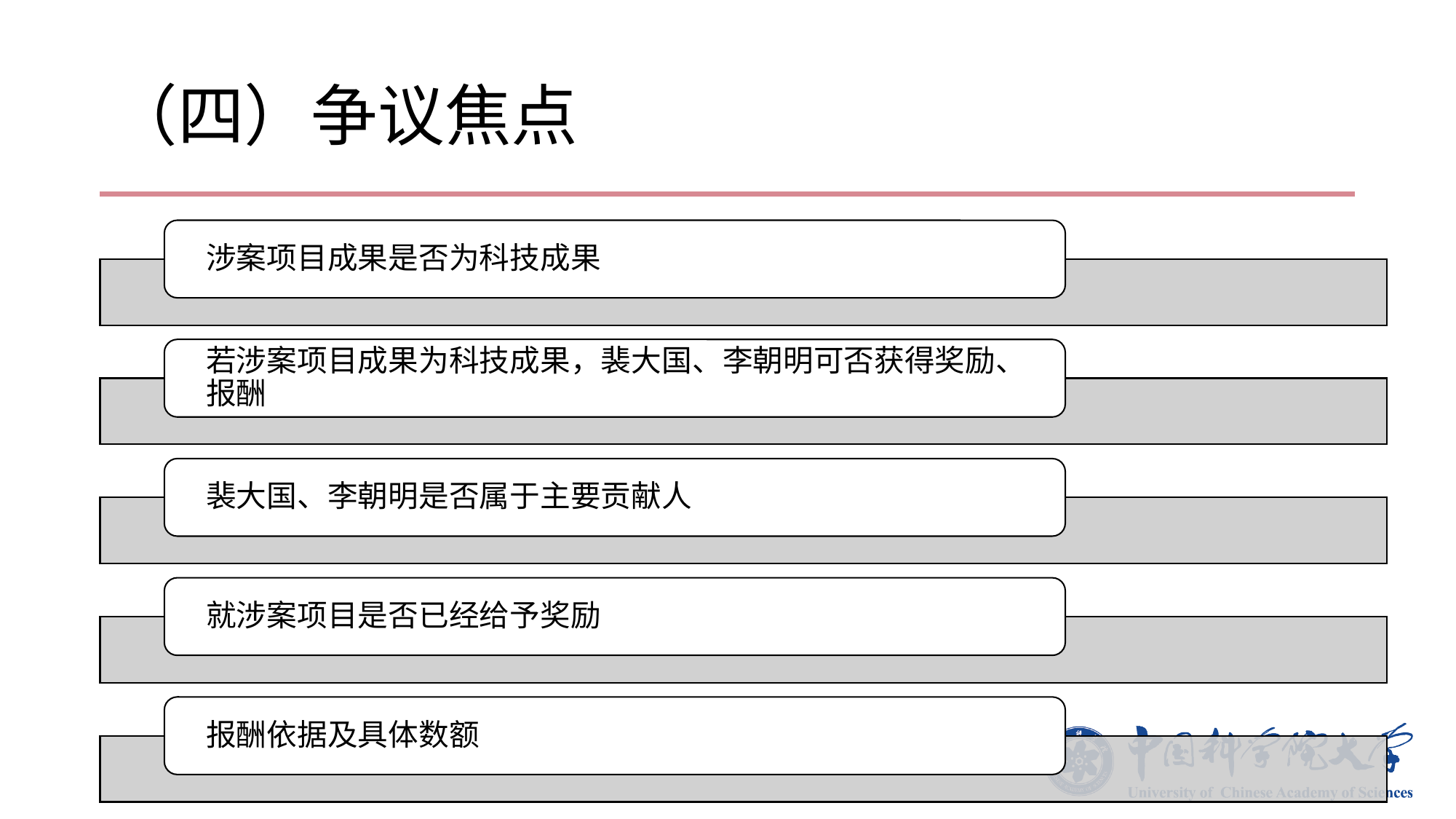

# （四）争议焦点
涉案项目成果是否为科技成果
若涉案项目成果为科技成果，裴大国、李朝明可否获得奖励、报酬
裴大国、李朝明是否属于主要贡献人
就涉案项目是否已经给予奖励
报酬依据及具体数额